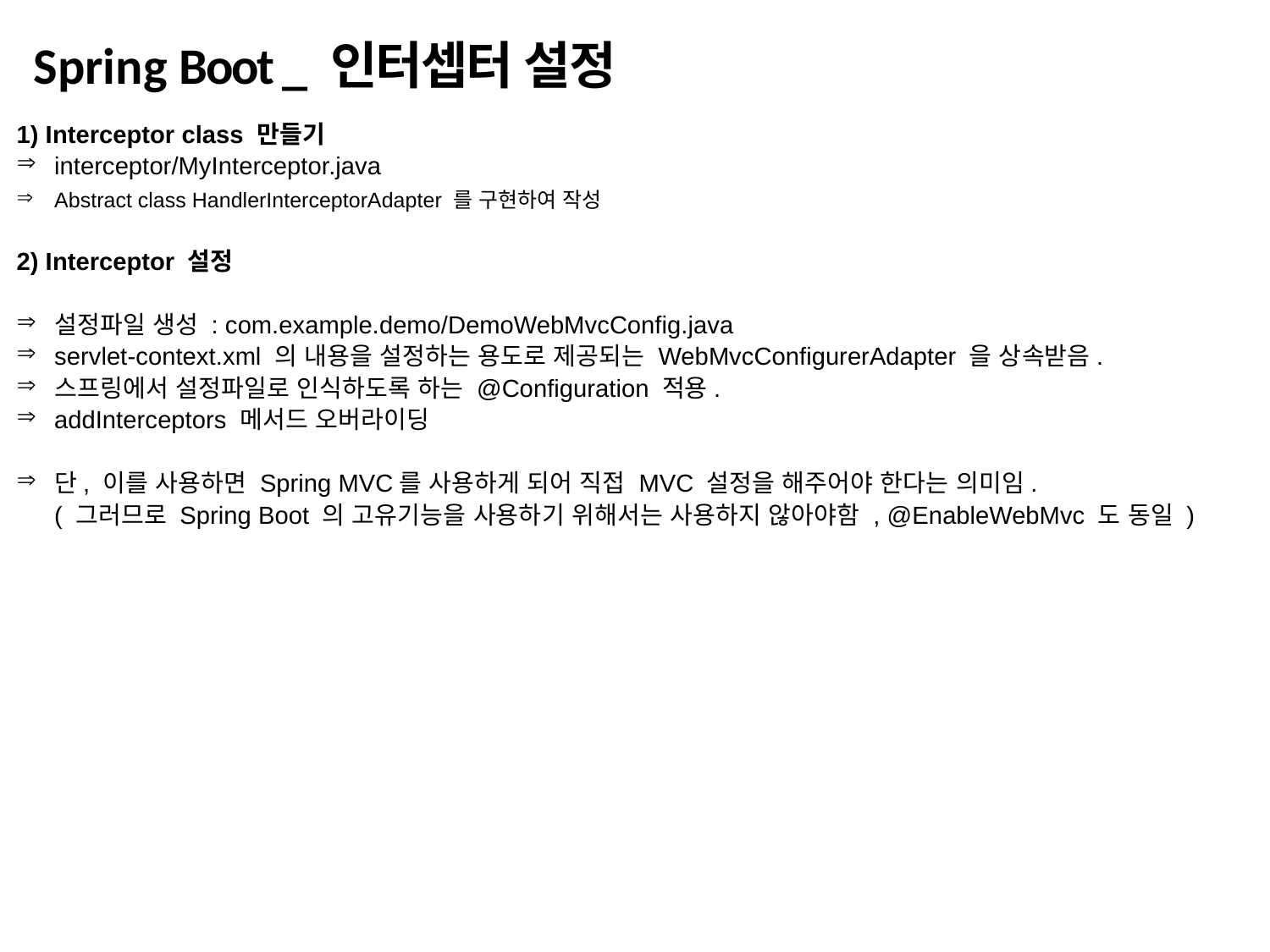

# Spring Boot _ 인터셉터 설정
1) Interceptor class 만들기
interceptor/MyInterceptor.java
Abstract class HandlerInterceptorAdapter 를 구현하여 작성

2) Interceptor 설정

설정파일 생성 : com.example.demo/DemoWebMvcConfig.java
servlet-context.xml 의 내용을 설정하는 용도로 제공되는 WebMvcConfigurerAdapter 을 상속받음.
스프링에서 설정파일로 인식하도록 하는 @Configuration 적용.
addInterceptors 메서드 오버라이딩

단, 이를 사용하면 Spring MVC를 사용하게 되어 직접 MVC 설정을 해주어야 한다는 의미임.
( 그러므로 Spring Boot 의 고유기능을 사용하기 위해서는 사용하지 않아야함 , @EnableWebMvc 도 동일 )